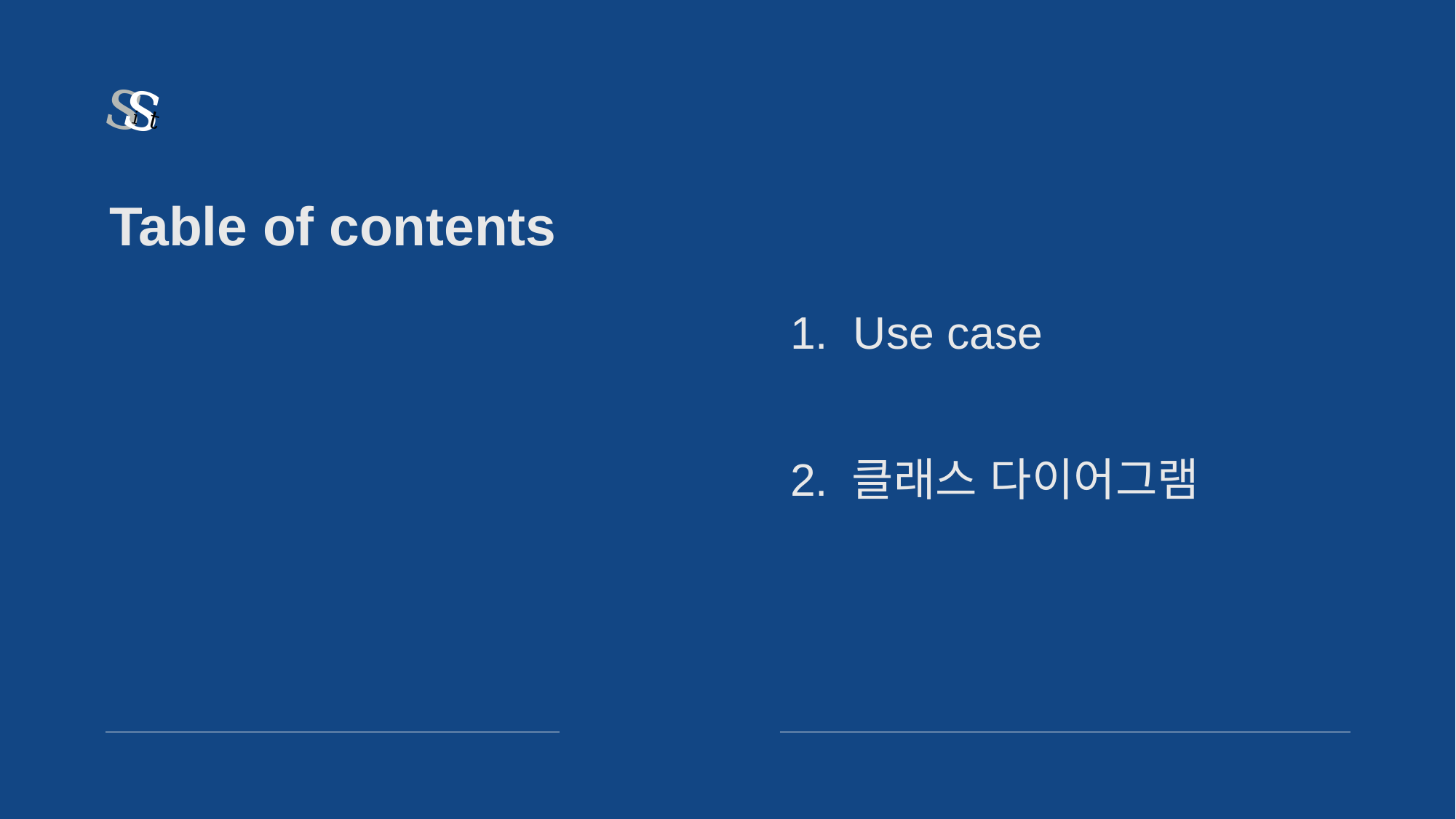

s
s
i
t
# Table of contents

1.  Use case

2. 클래스 다이어그램